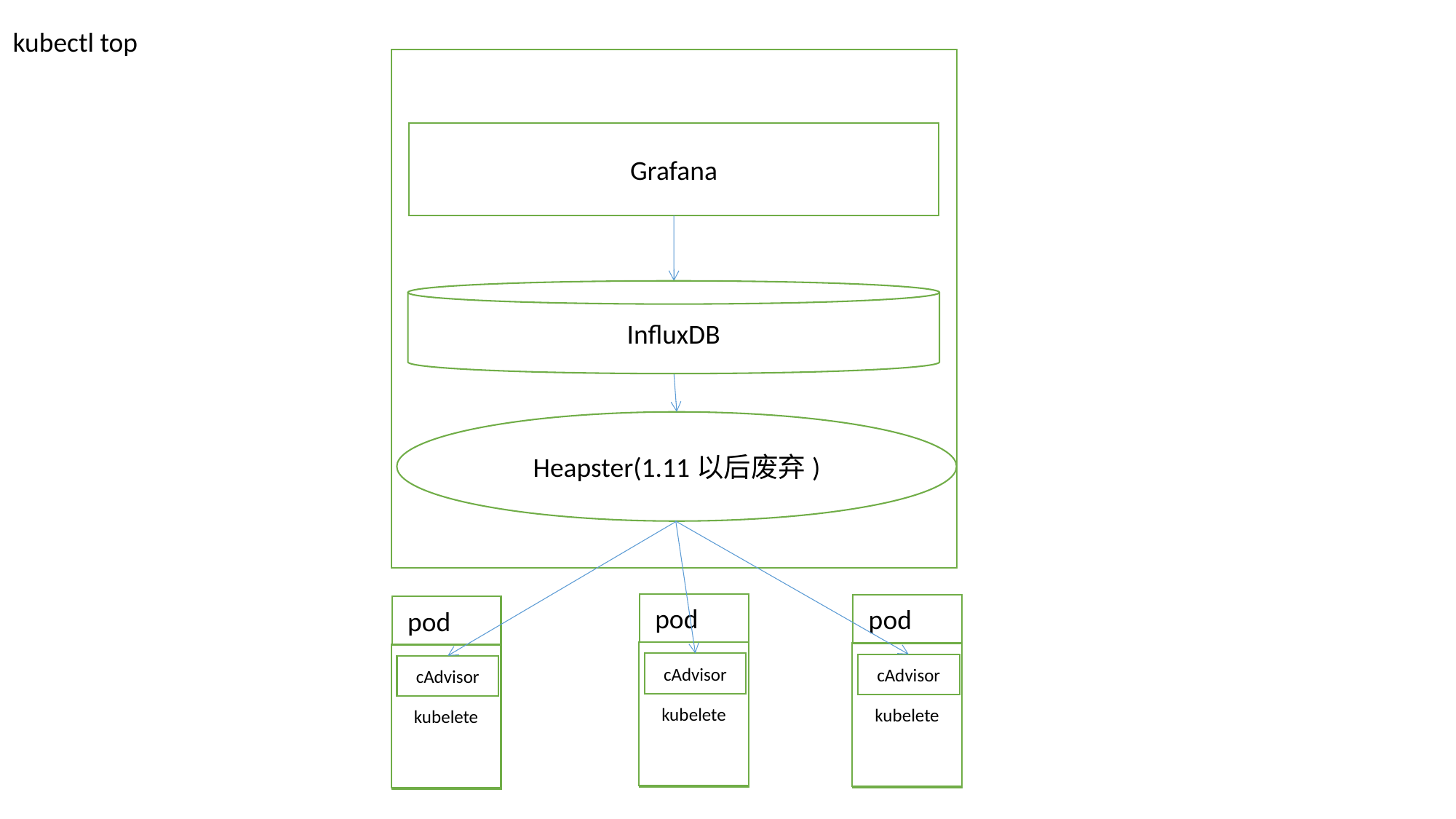

kubectl top

Grafana
InfluxDB
Heapster(1.11以后废弃)

pod
pod
pod
kubelete
kubelete
kubelete
cAdvisor
cAdvisor
cAdvisor